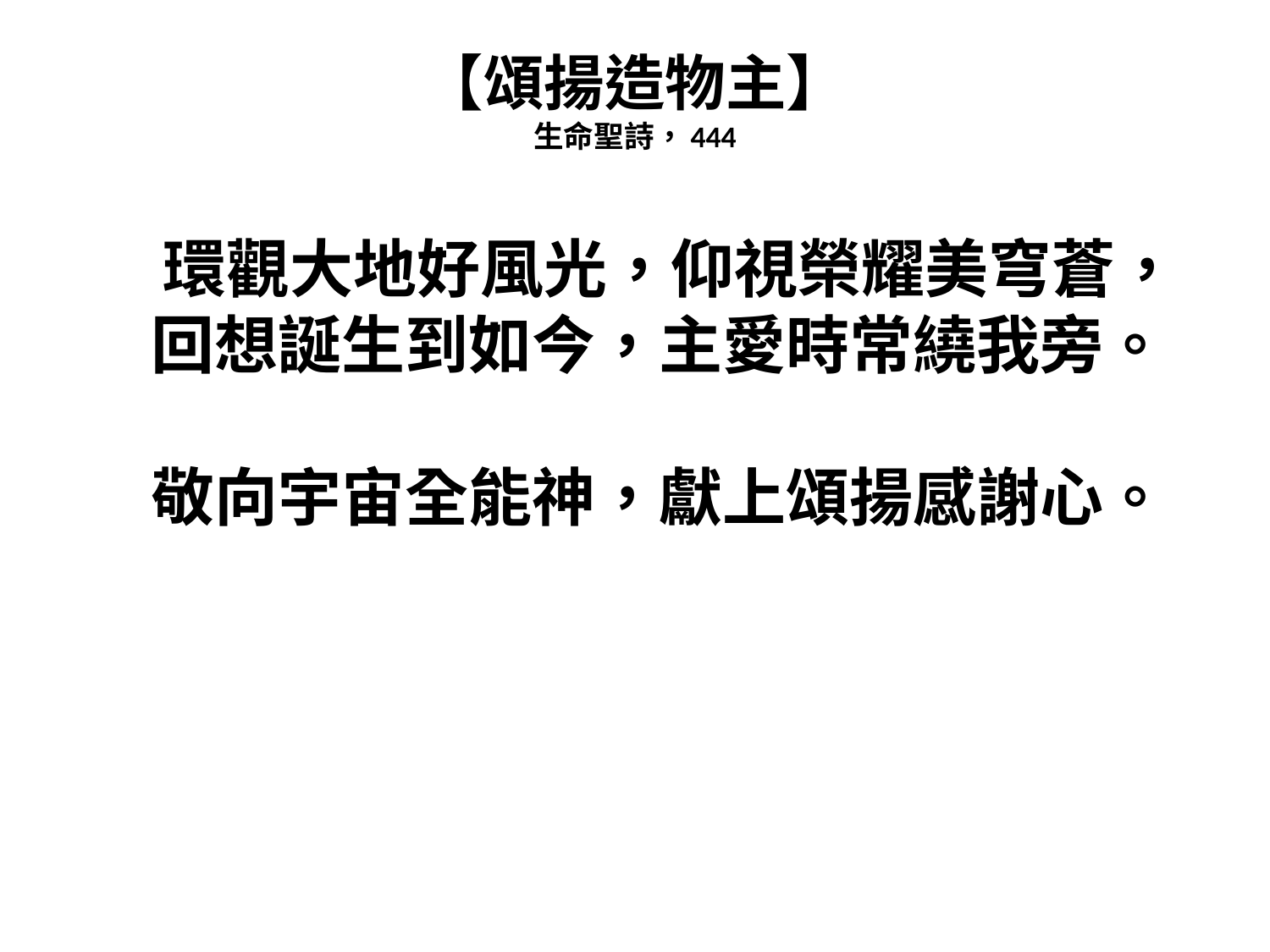

# 【頌揚造物主】 生命聖詩，444
    環觀大地好風光，仰視榮耀美穹蒼，
回想誕生到如今，主愛時常繞我旁。
敬向宇宙全能神，獻上頌揚感謝心。